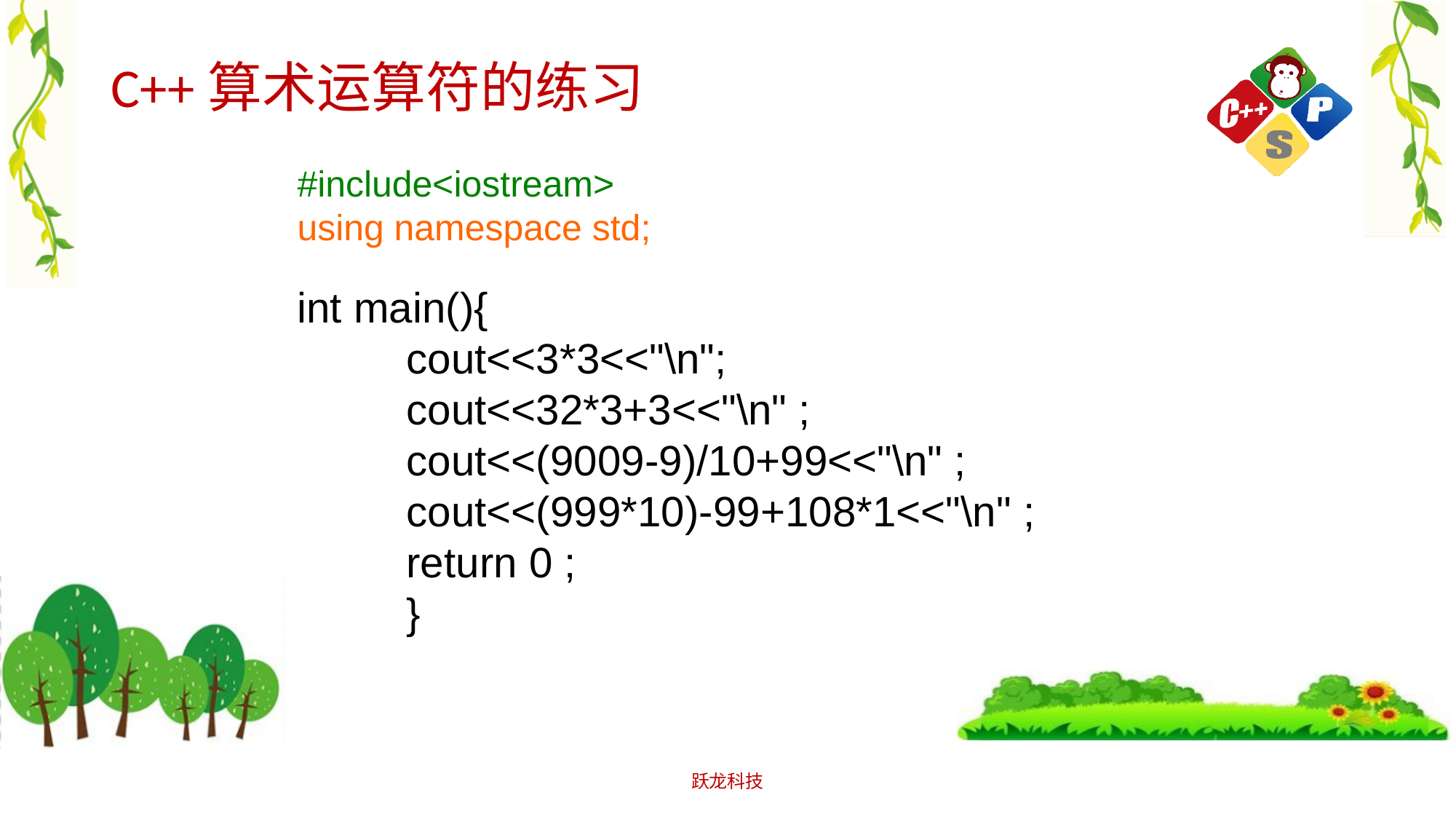

# C++算术运算符的练习
#include<iostream>
using namespace std;

int main(){
	cout<<3*3<<"\n";
	cout<<32*3+3<<"\n" ;
	cout<<(9009-9)/10+99<<"\n" ;
	cout<<(999*10)-99+108*1<<"\n" ;
	return 0 ;
	}
跃龙科技